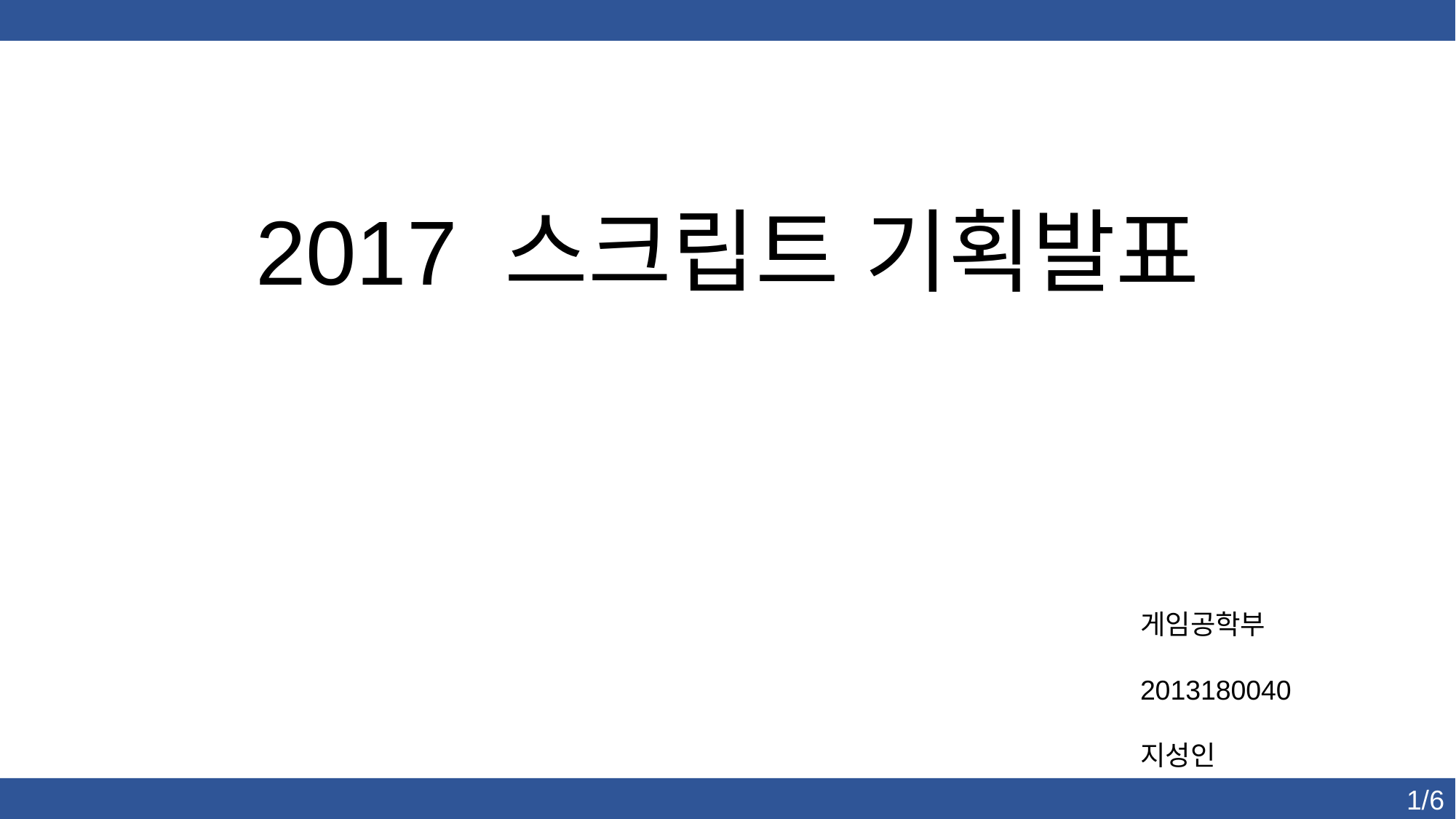

# 2017 스크립트 기획발표
게임공학부

2013180040

지성인
1/6